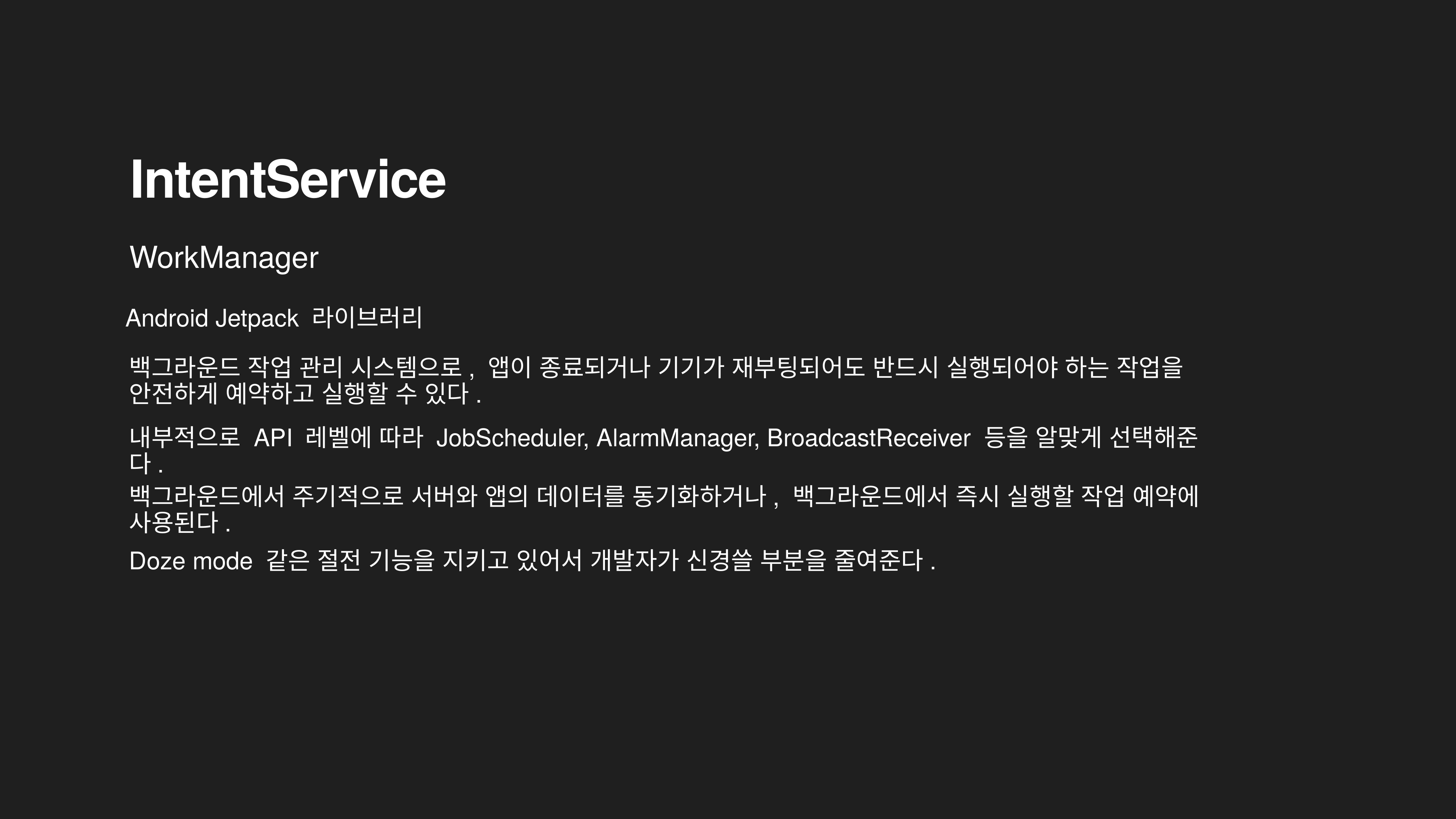

# IntentService

WorkManager
Android Jetpack 라이브러리
백그라운드 작업 관리 시스템으로, 앱이 종료되거나 기기가 재부팅되어도 반드시 실행되어야 하는 작업을 안전하게 예약하고 실행할 수 있다.
내부적으로 API 레벨에 따라 JobScheduler, AlarmManager, BroadcastReceiver 등을 알맞게 선택해준다.
백그라운드에서 주기적으로 서버와 앱의 데이터를 동기화하거나, 백그라운드에서 즉시 실행할 작업 예약에 사용된다.
Doze mode 같은 절전 기능을 지키고 있어서 개발자가 신경쓸 부분을 줄여준다.